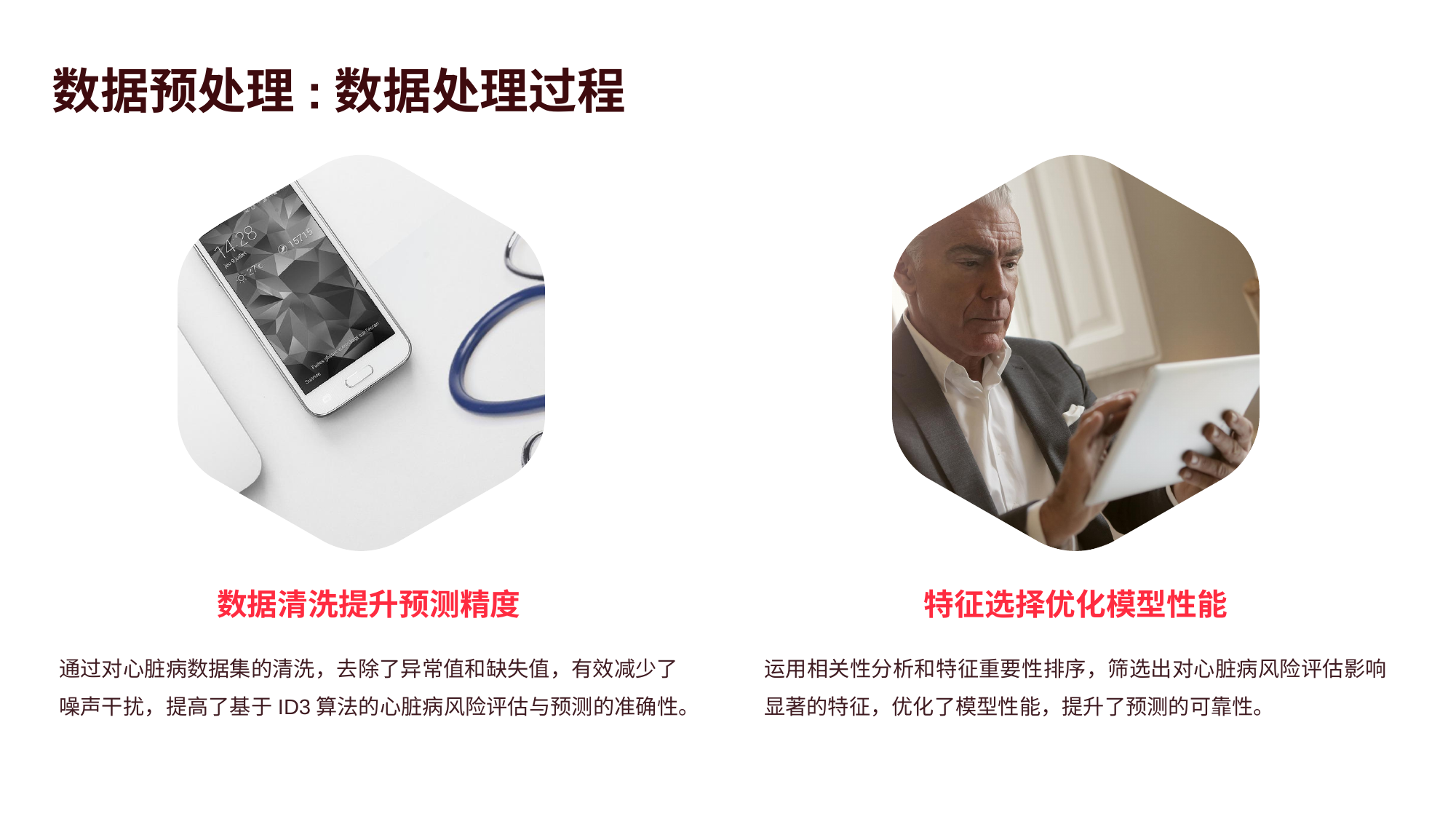

数据预处理:数据处理过程

数据清洗提升预测精度
特征选择优化模型性能
通过对心脏病数据集的清洗，去除了异常值和缺失值，有效减少了噪声干扰，提高了基于ID3算法的心脏病风险评估与预测的准确性。
运用相关性分析和特征重要性排序，筛选出对心脏病风险评估影响显著的特征，优化了模型性能，提升了预测的可靠性。